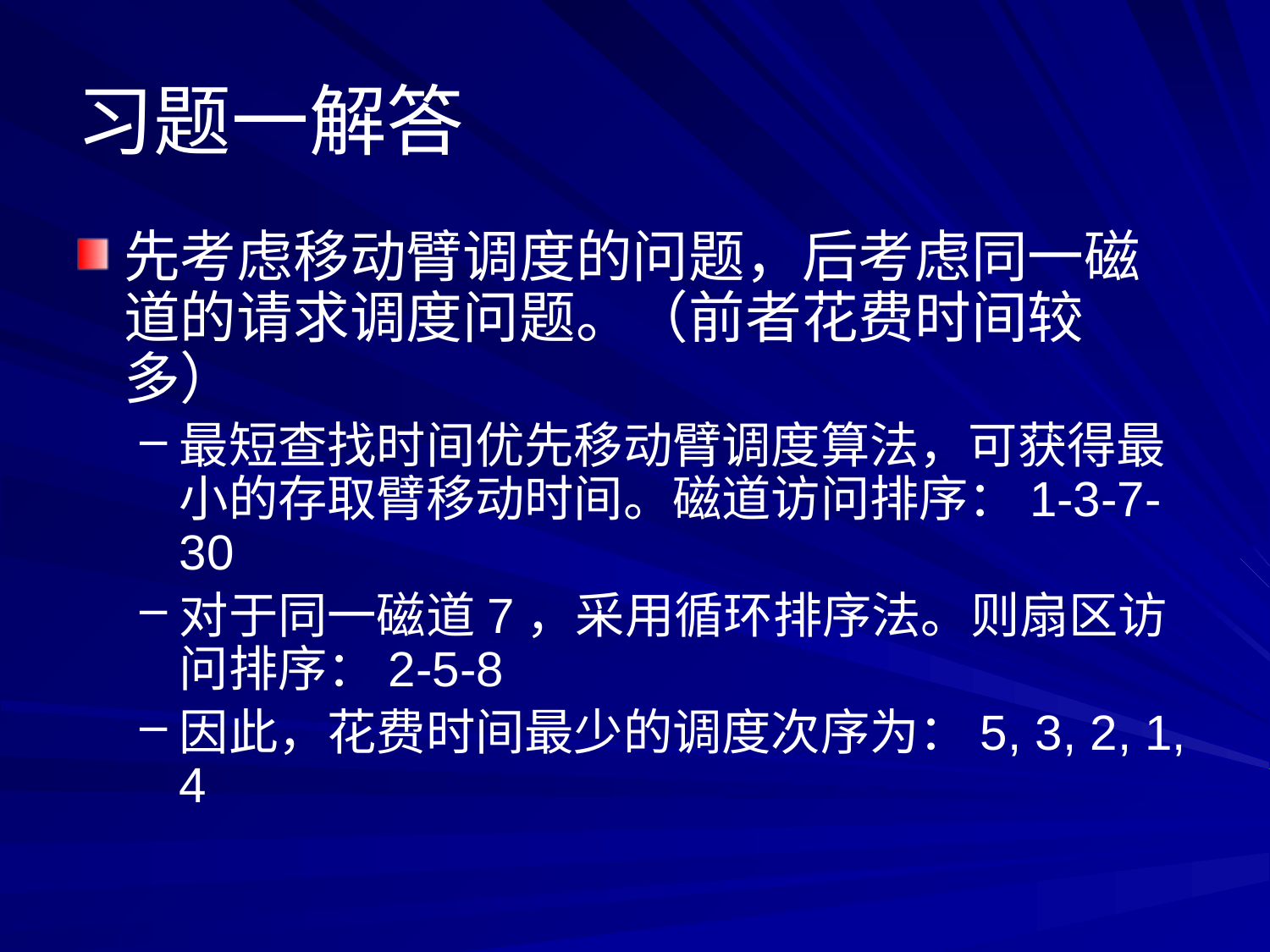

# 习题一解答
先考虑移动臂调度的问题，后考虑同一磁道的请求调度问题。（前者花费时间较多）
最短查找时间优先移动臂调度算法，可获得最小的存取臂移动时间。磁道访问排序：1-3-7-30
对于同一磁道7，采用循环排序法。则扇区访问排序：2-5-8
因此，花费时间最少的调度次序为：5, 3, 2, 1, 4